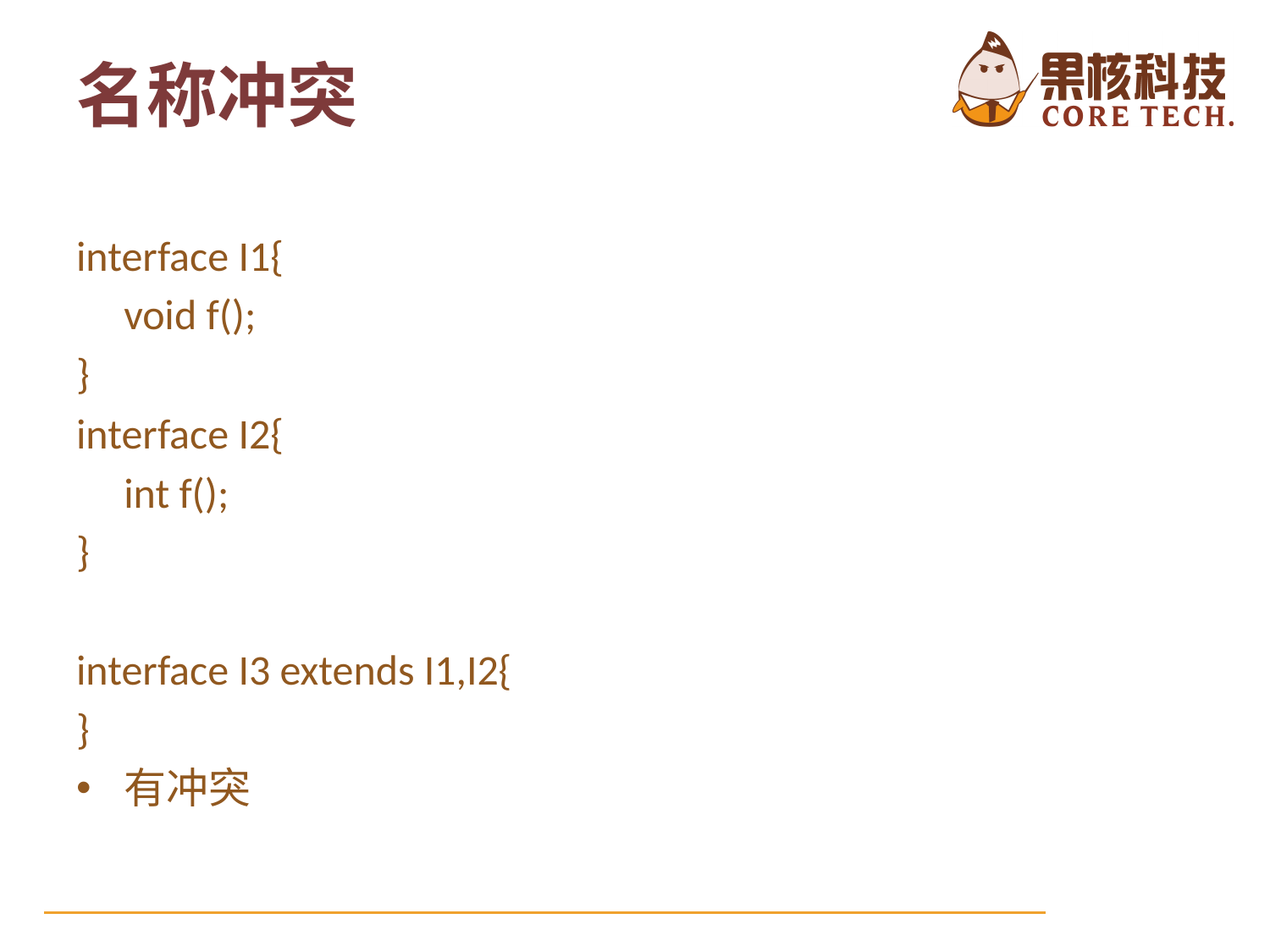

名称冲突
interface I1{
	void f();
}
interface I2{
	int f();
}

interface I3 extends I1,I2{
}
有冲突